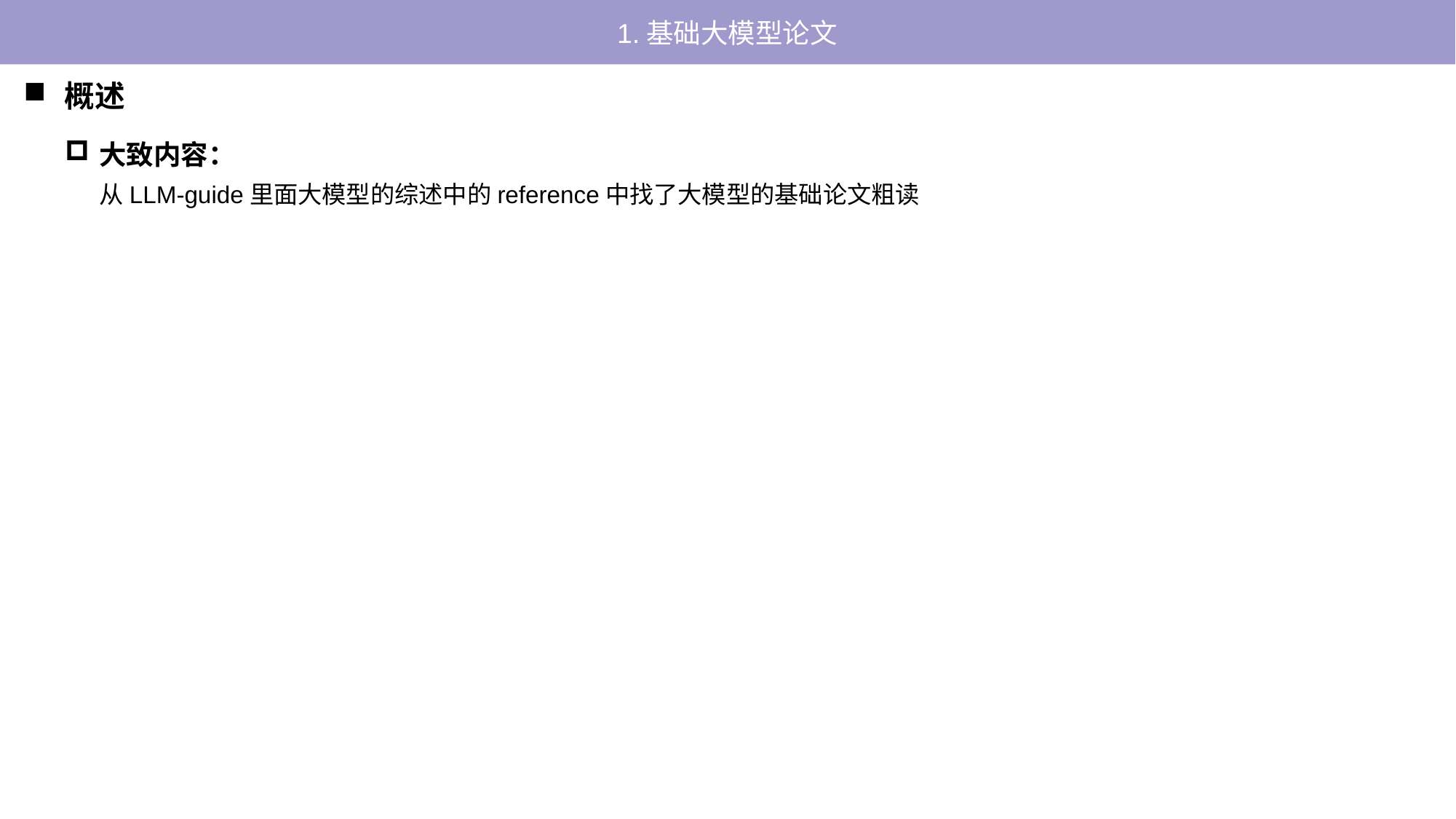

1.基础大模型论文
概述
大致内容：

从LLM-guide里面大模型的综述中的reference中找了大模型的基础论文粗读